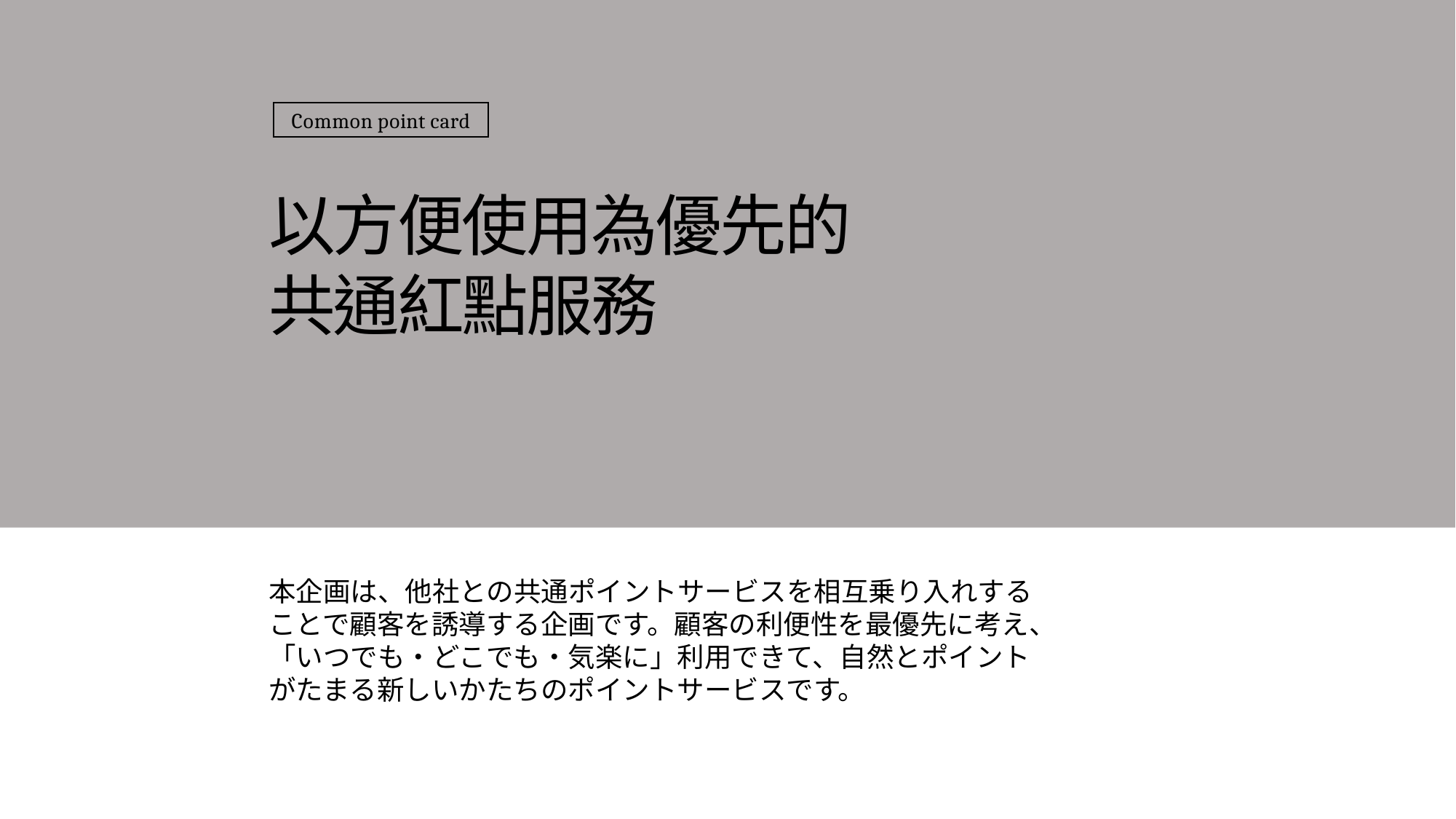

游明朝

Common point card
以方便使用為優先的
共通紅點服務
本企画は、他社との共通ポイントサービスを相互乗り入れすることで顧客を誘導する企画です。顧客の利便性を最優先に考え、「いつでも・どこでも・気楽に」利用できて、自然とポイントがたまる新しいかたちのポイントサービスです。